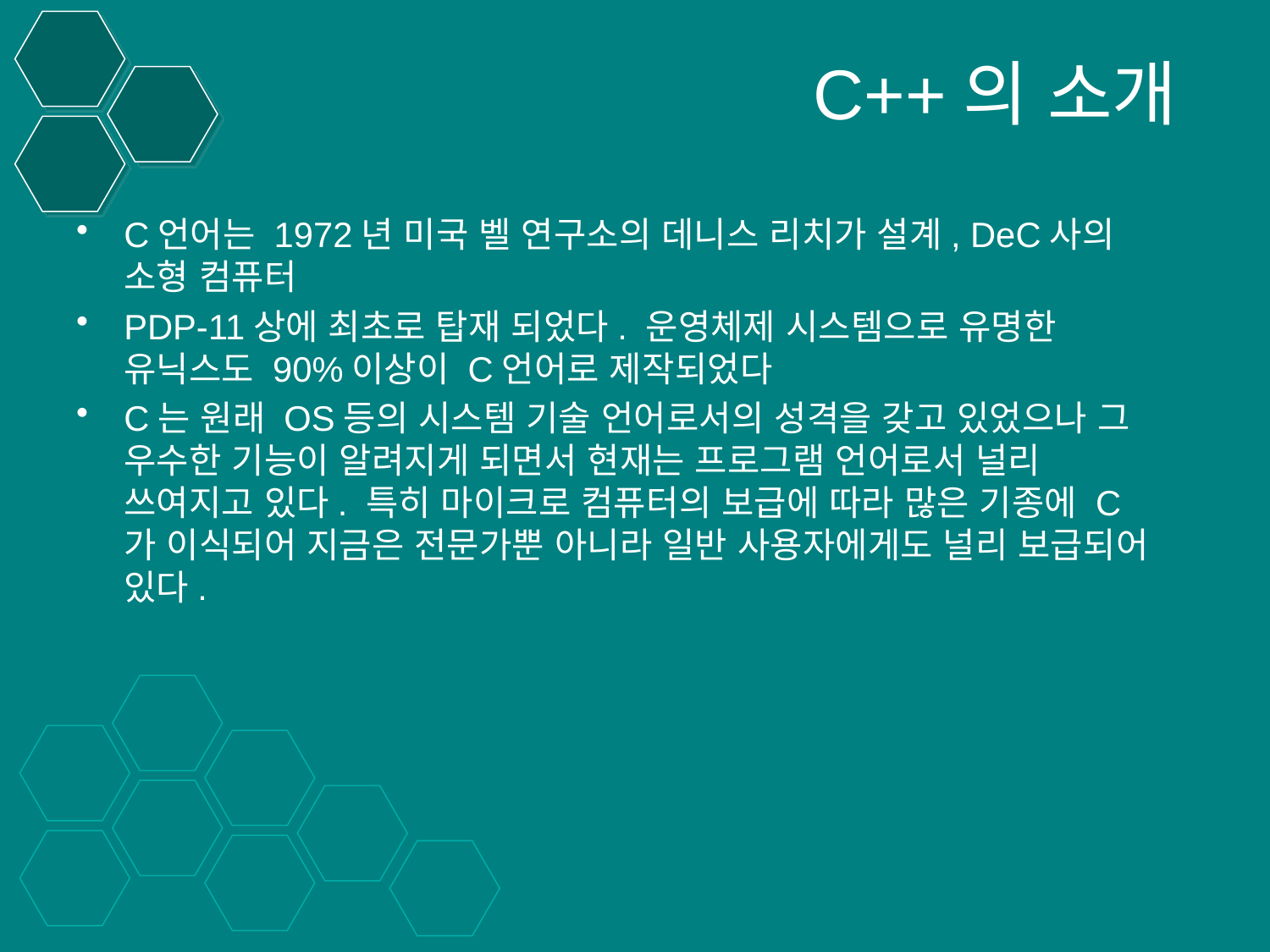

# C++의 소개
C언어는 1972년 미국 벨 연구소의 데니스 리치가 설계, DeC사의 소형 컴퓨터
PDP-11상에 최초로 탑재 되었다. 운영체제 시스템으로 유명한 유닉스도 90%이상이 C언어로 제작되었다
C는 원래 OS등의 시스템 기술 언어로서의 성격을 갖고 있었으나 그 우수한 기능이 알려지게 되면서 현재는 프로그램 언어로서 널리 쓰여지고 있다. 특히 마이크로 컴퓨터의 보급에 따라 많은 기종에 C가 이식되어 지금은 전문가뿐 아니라 일반 사용자에게도 널리 보급되어 있다.